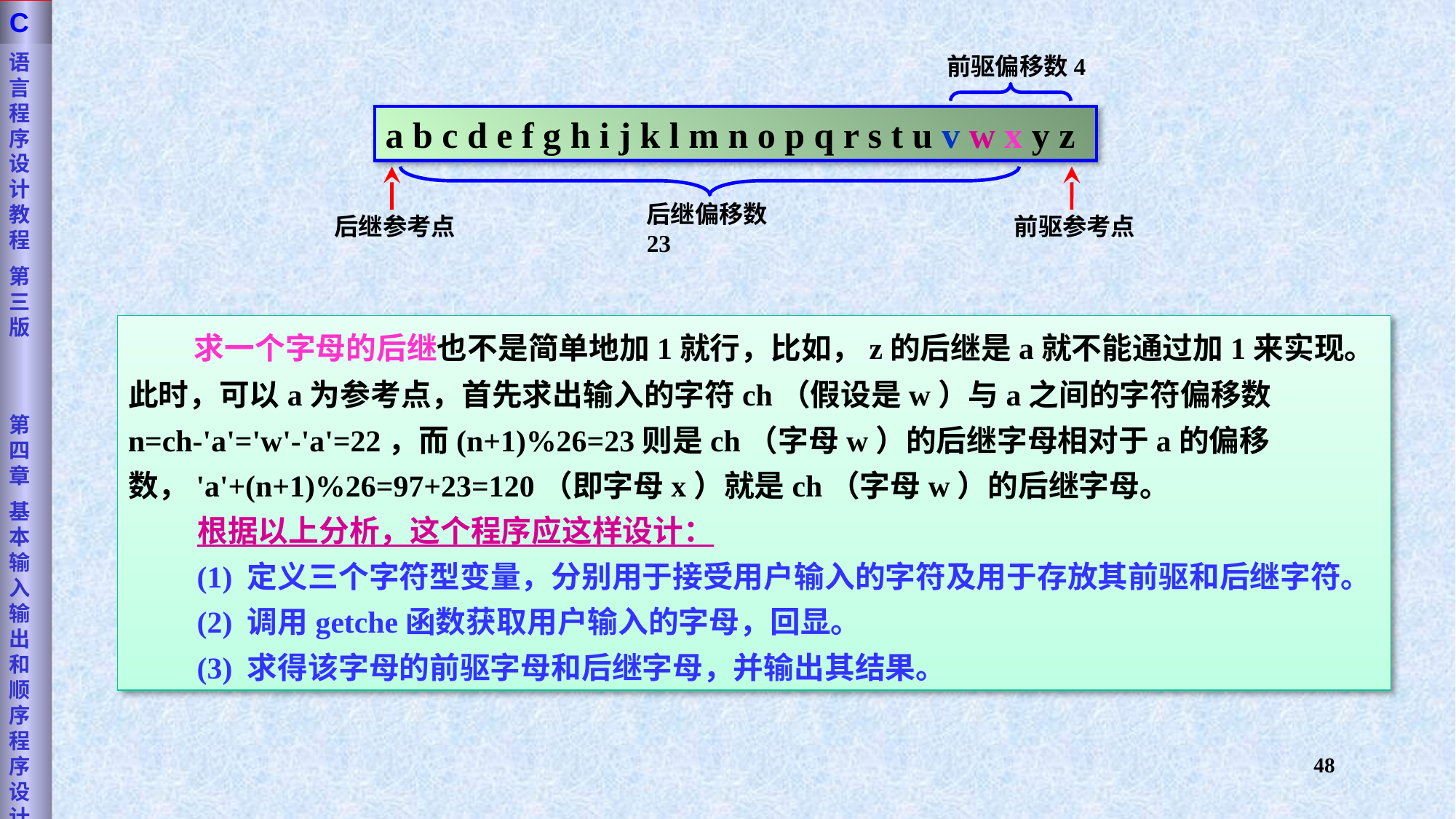

语言程序设计教程
第三版

第四章
基本输入输出和顺序程序设计
C

前驱偏移数4
a b c d e f g h i j k l m n o p q r s t u v w x y z

后继参考点

前驱参考点
后继偏移数23
       求一个字母的后继也不是简单地加1就行，比如，z的后继是a就不能通过加1来实现。此时，可以a为参考点，首先求出输入的字符ch（假设是w）与a之间的字符偏移数n=ch-'a'='w'-'a'=22，而(n+1)%26=23则是ch（字母w）的后继字母相对于a的偏移数，'a'+(n+1)%26=97+23=120（即字母x）就是ch（字母w）的后继字母。
         根据以上分析，这个程序应这样设计：
         (1) 定义三个字符型变量，分别用于接受用户输入的字符及用于存放其前驱和后继字符。
         (2) 调用getche函数获取用户输入的字母，回显。
         (3) 求得该字母的前驱字母和后继字母，并输出其结果。
48